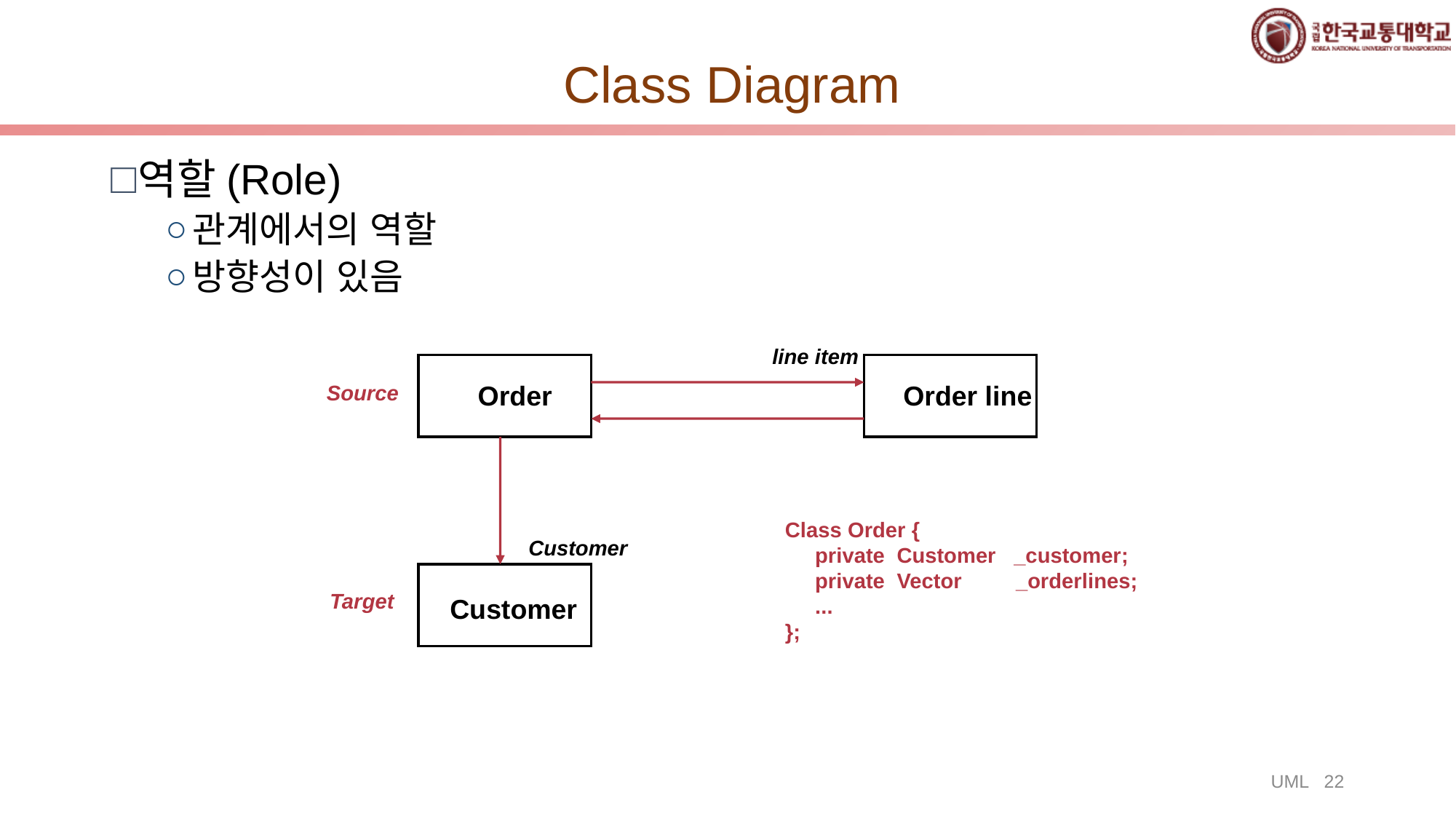

# Class Diagram
역할(Role)
관계에서의 역할
방향성이 있음
line item

Order
Order line
Source

Class Order {
     private  Customer   _customer;
     private  Vector         _orderlines;
     ...
};
Customer

Target
Customer
UML   22